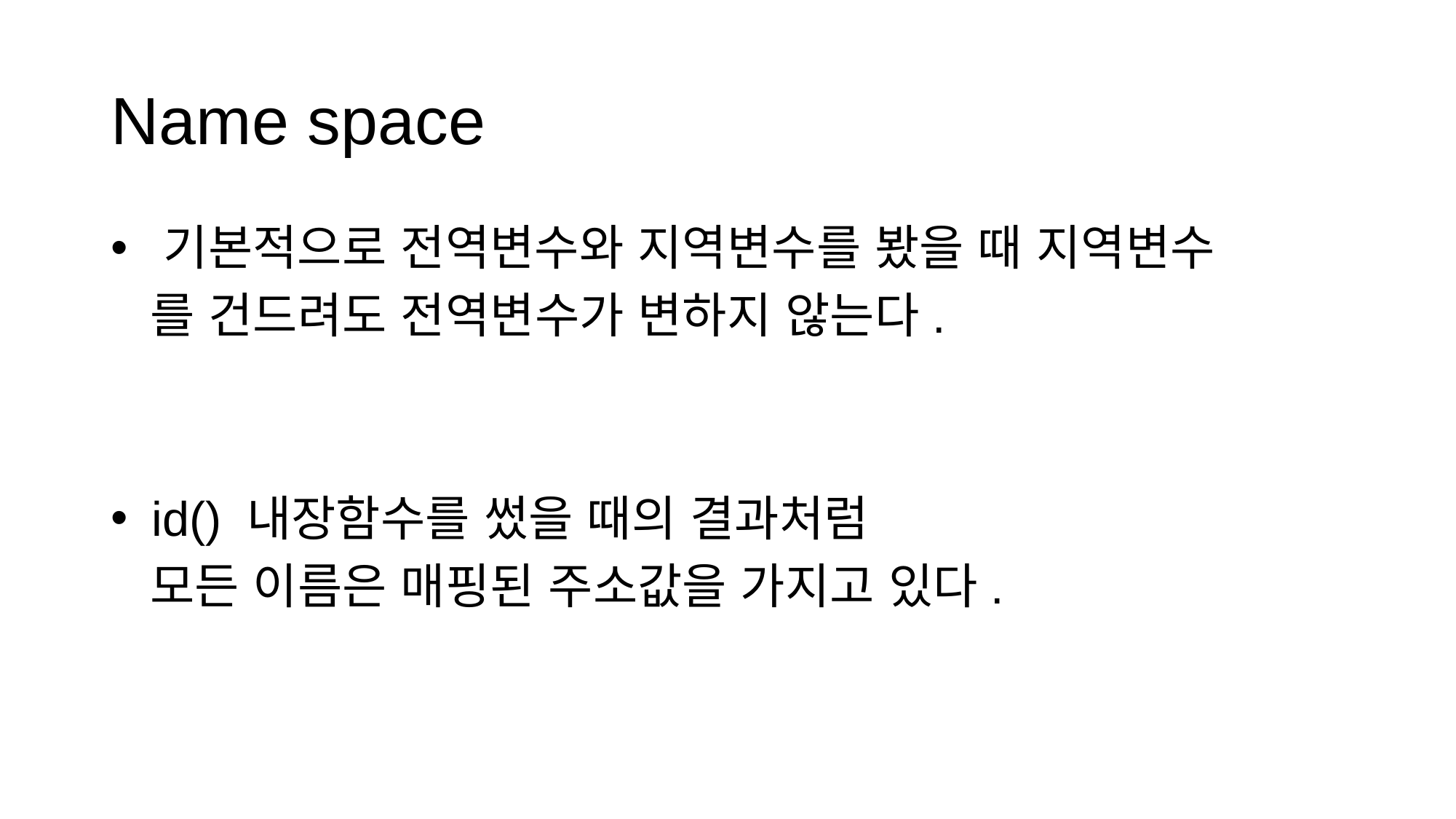

# Name space
 기본적으로 전역변수와 지역변수를 봤을 때 지역변수
  를 건드려도 전역변수가 변하지 않는다.

 id() 내장함수를 썼을 때의 결과처럼
  모든 이름은 매핑된 주소값을 가지고 있다.